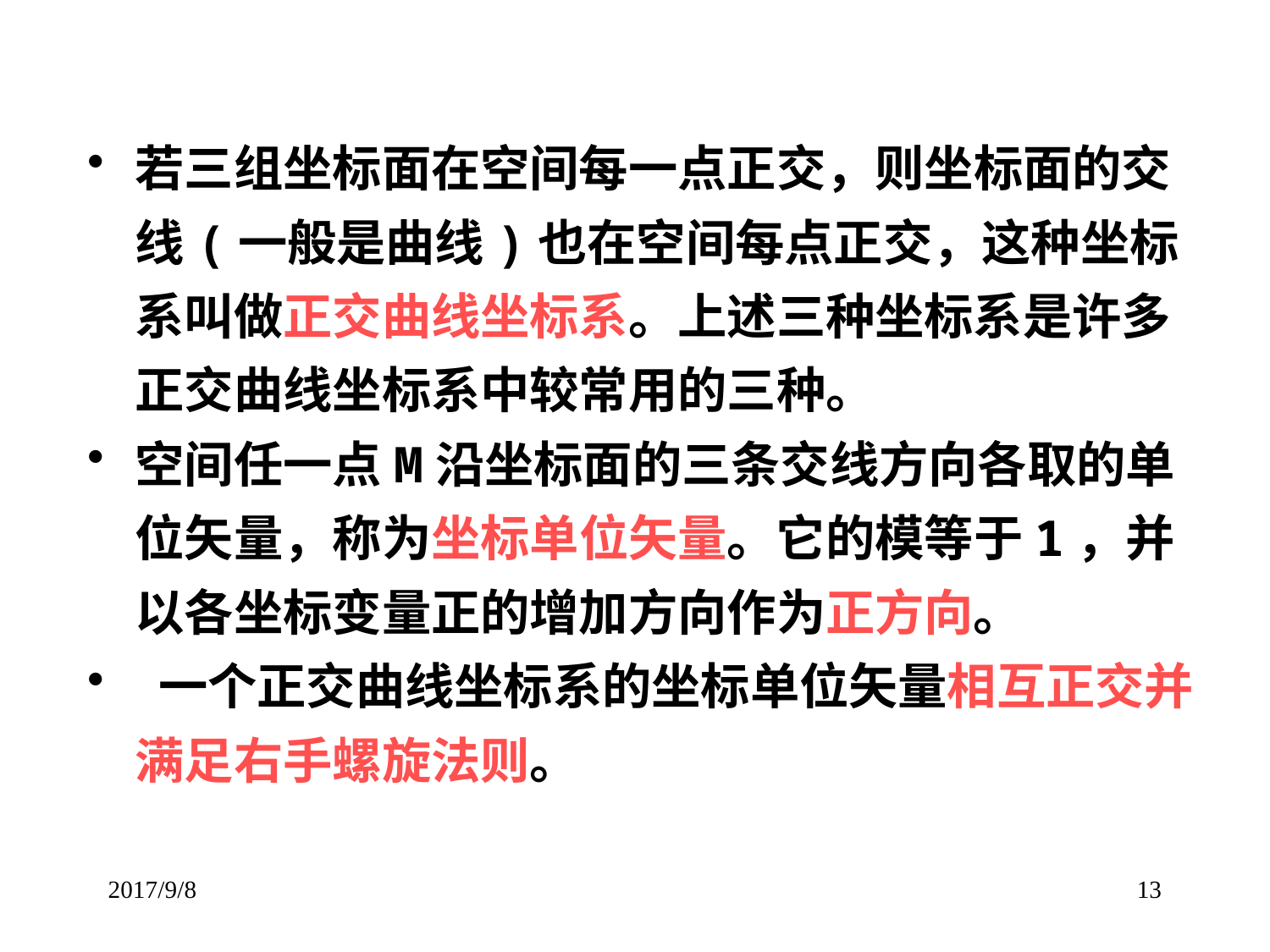

若三组坐标面在空间每一点正交，则坐标面的交线(一般是曲线)也在空间每点正交，这种坐标系叫做正交曲线坐标系。上述三种坐标系是许多正交曲线坐标系中较常用的三种。
空间任一点M沿坐标面的三条交线方向各取的单位矢量，称为坐标单位矢量。它的模等于1，并以各坐标变量正的增加方向作为正方向。
 一个正交曲线坐标系的坐标单位矢量相互正交并满足右手螺旋法则。

2017/9/8
13